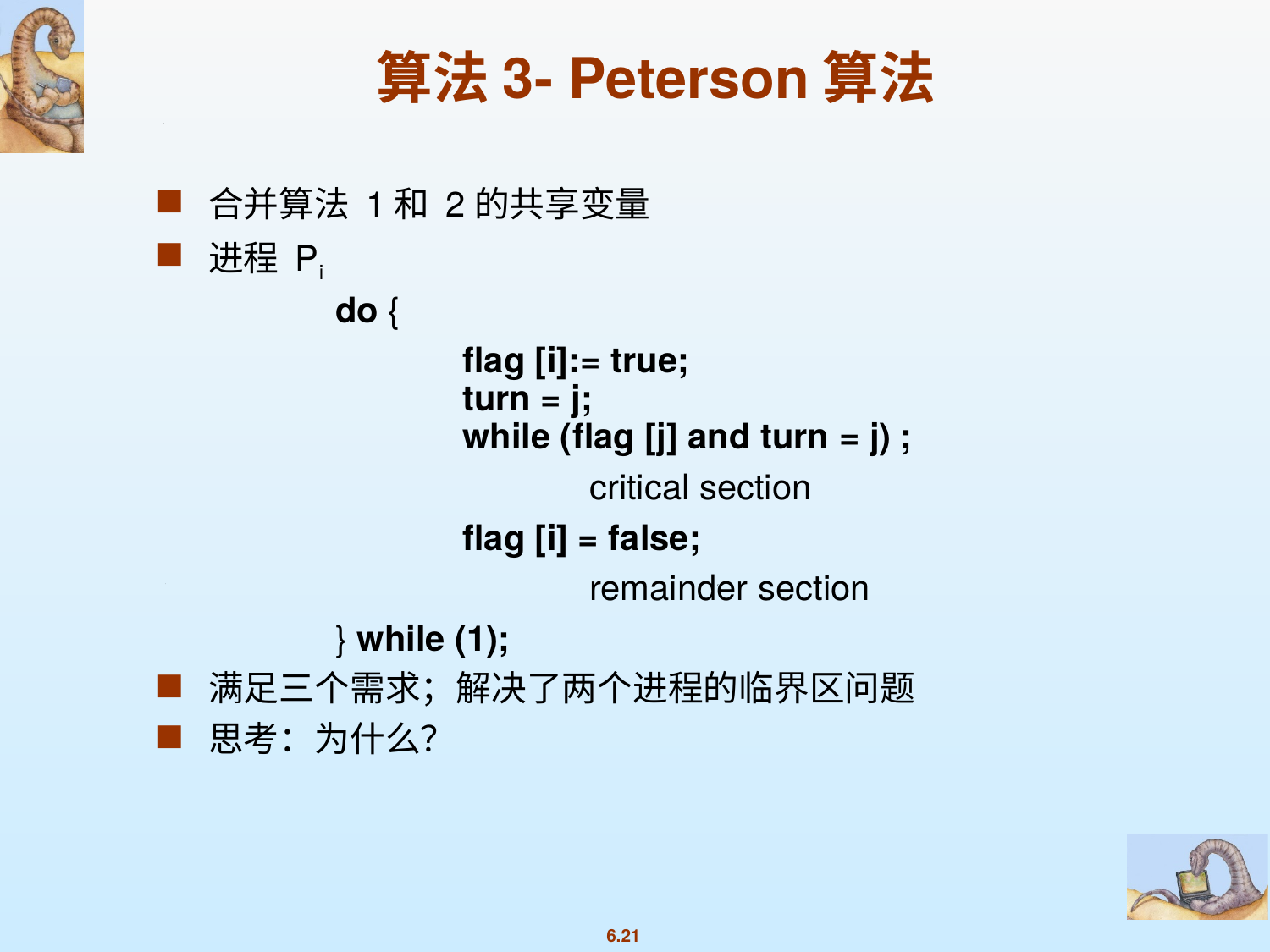

算法3- Peterson算法
合并算法 1和 2的共享变量
进程 Pi
		do {
			flag [i]:= true;
		turn = j;
		while (flag [j] and turn = j) ;
				critical section
			flag [i] = false;
				remainder section
		} while (1);
满足三个需求；解决了两个进程的临界区问题
思考：为什么？